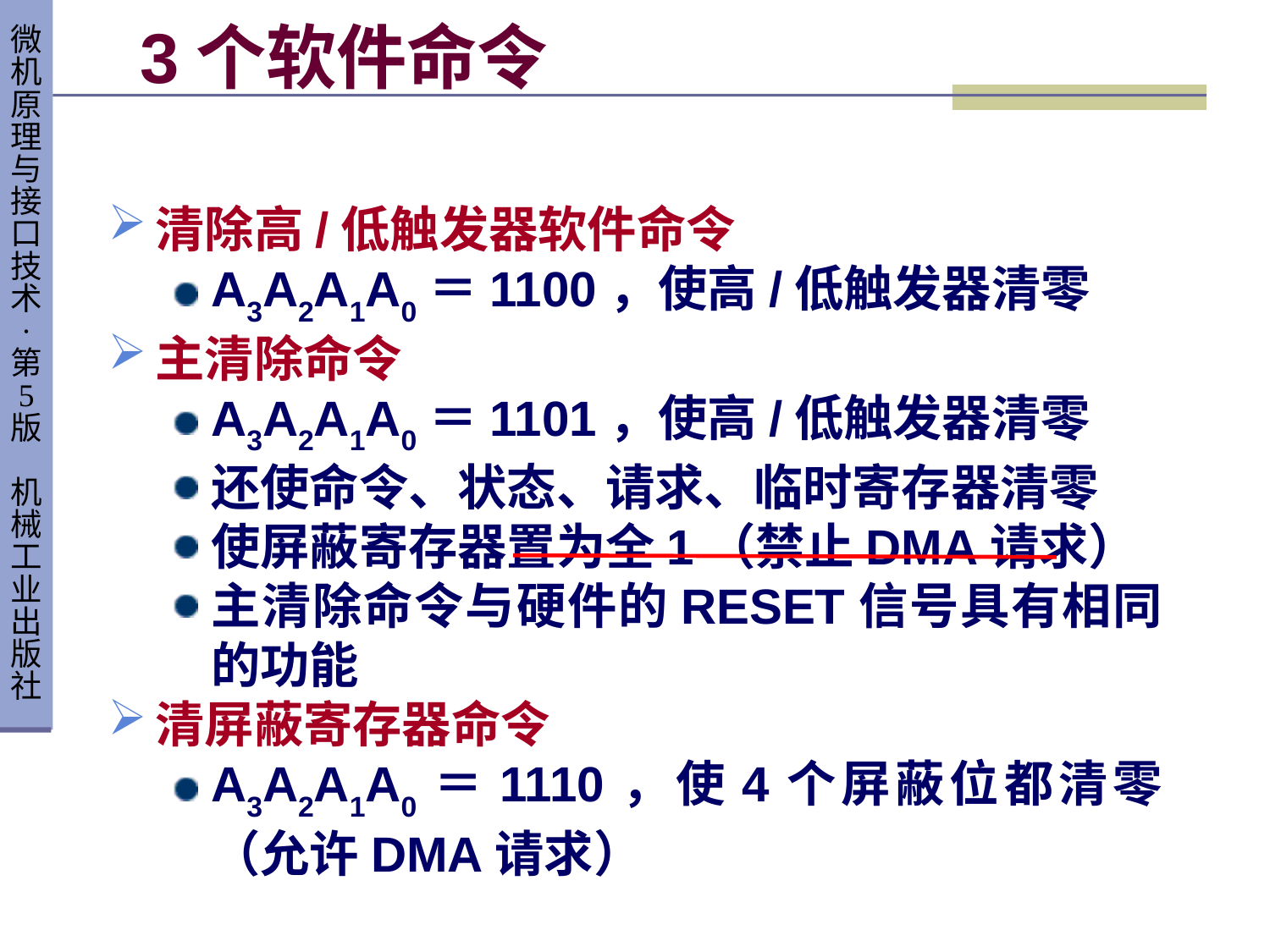

# 3个软件命令
清除高/低触发器软件命令
A3A2A1A0＝1100，使高/低触发器清零
主清除命令
A3A2A1A0＝1101，使高/低触发器清零
还使命令、状态、请求、临时寄存器清零
使屏蔽寄存器置为全1（禁止DMA请求）
主清除命令与硬件的RESET信号具有相同的功能
清屏蔽寄存器命令
A3A2A1A0＝1110，使4个屏蔽位都清零（允许DMA请求）